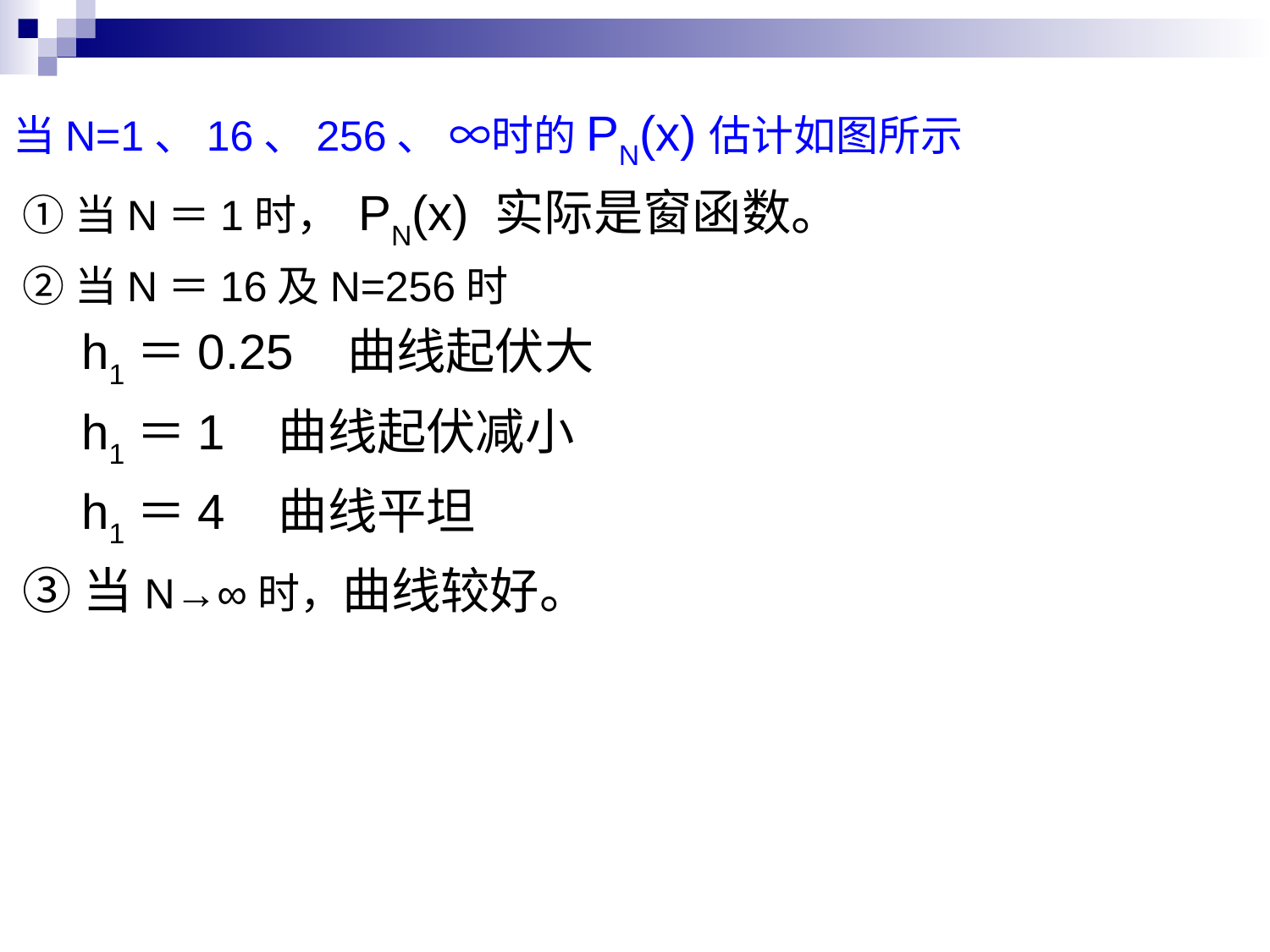

当N=1、16、256、 ∞时的PN(x)估计如图所示
 ①当N＝1时， PN(x) 实际是窗函数。
 ②当N＝16及N=256时
     h1＝0.25   曲线起伏大
     h1＝1   曲线起伏减小
     h1＝4   曲线平坦
 ③当N→∞时，曲线较好。